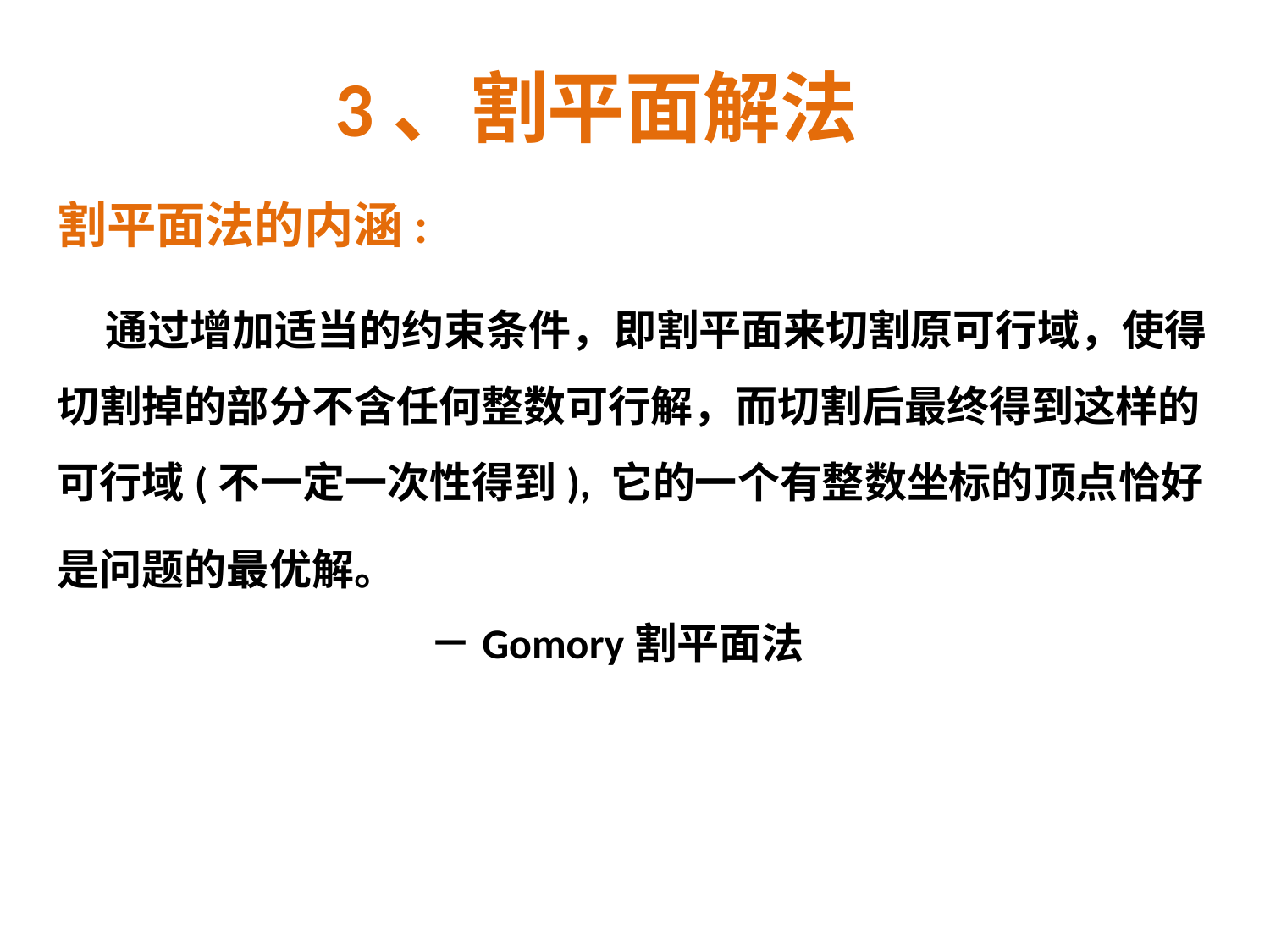

# 3、割平面解法
割平面法的内涵:
    通过增加适当的约束条件，即割平面来切割原可行域，使得切割掉的部分不含任何整数可行解，而切割后最终得到这样的可行域(不一定一次性得到), 它的一个有整数坐标的顶点恰好是问题的最优解。
                                      －Gomory割平面法